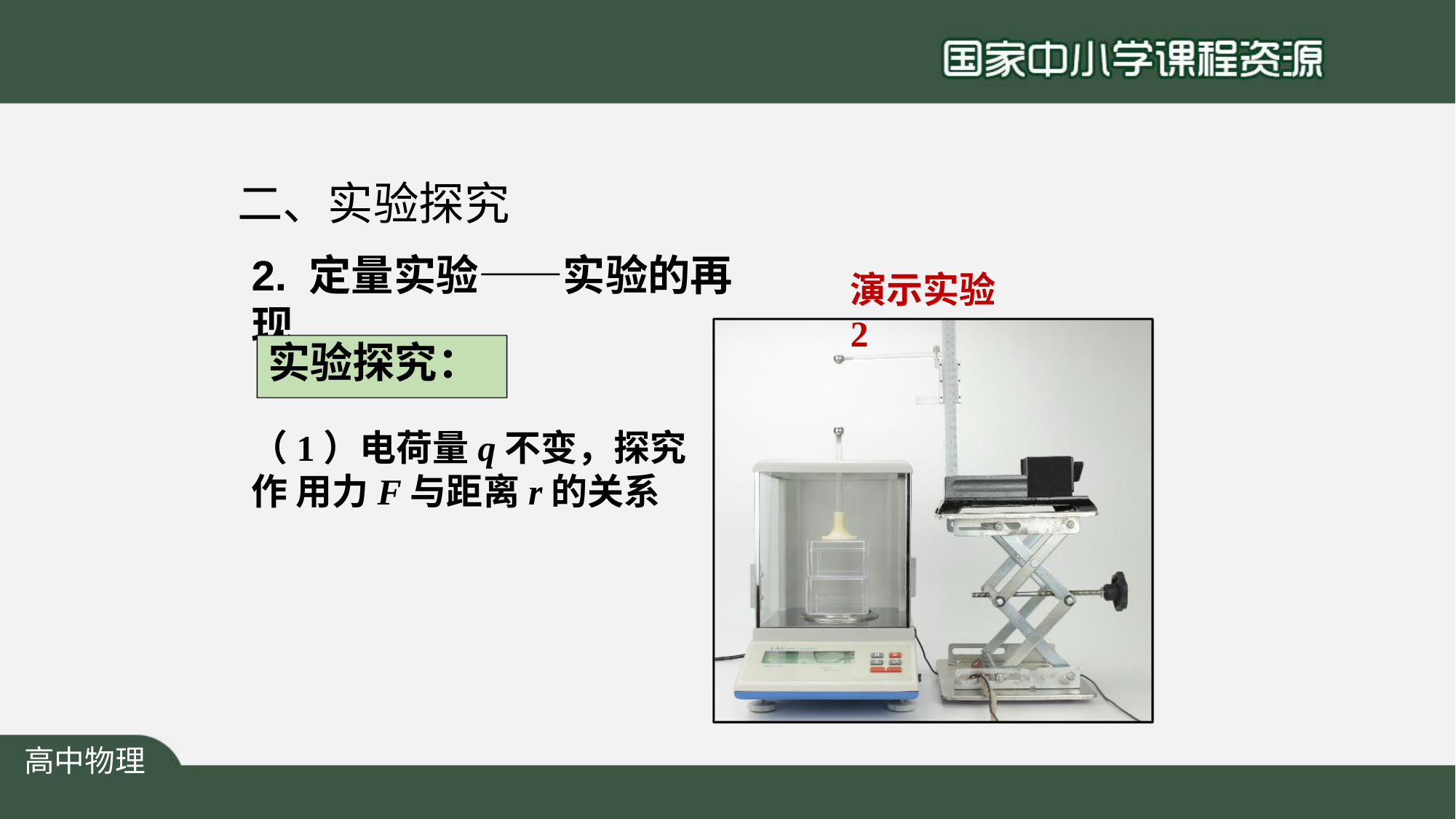

# 二、实验探究
2. 定量实验——实验的再现
演示实验2

实验探究：
（1）电荷量q不变，探究作 用力F与距离r的关系

高中物理